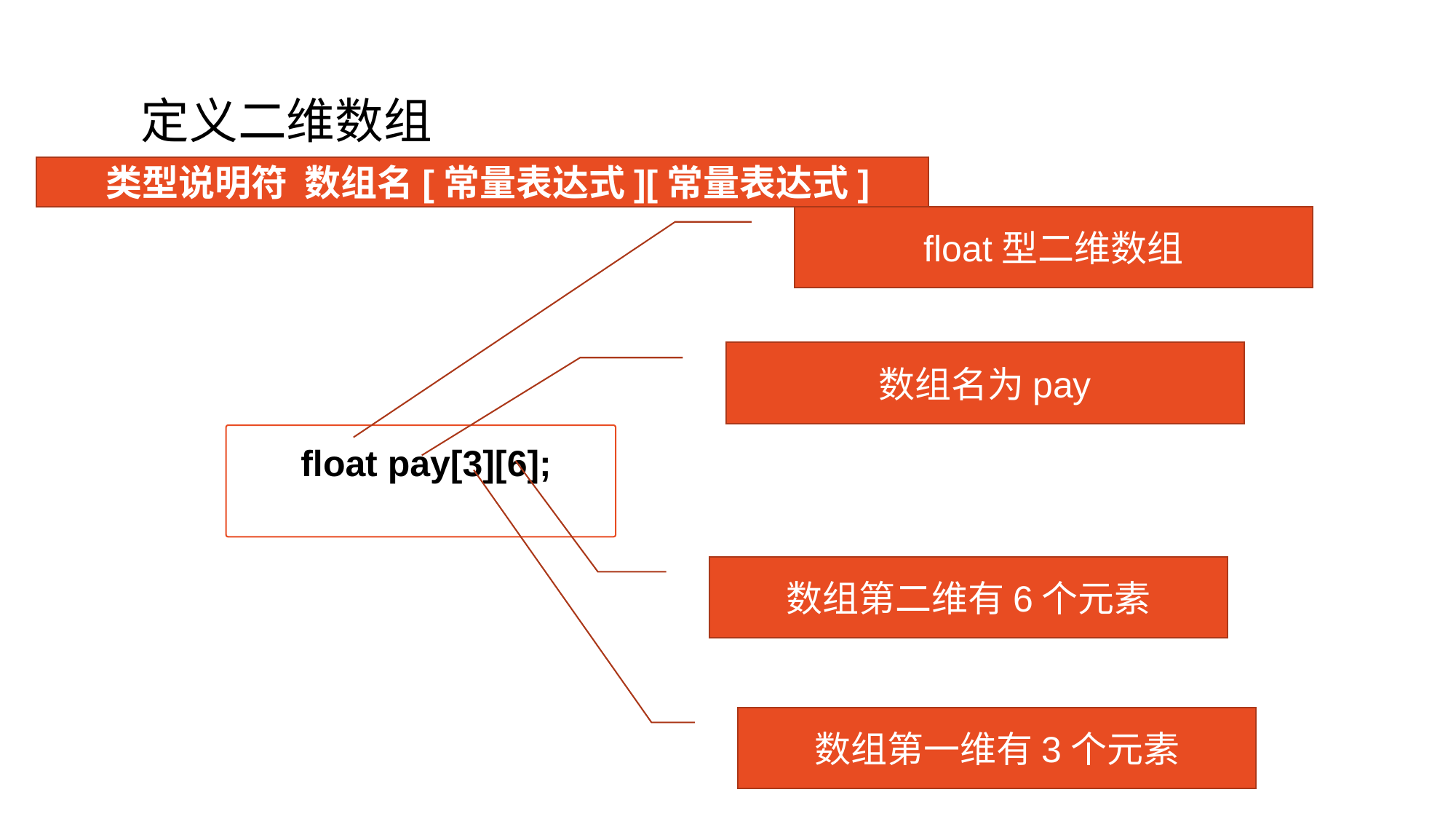

# 定义二维数组
类型说明符  数组名[常量表达式][常量表达式]
float型二维数组
数组名为pay
float pay[3][6];
数组第二维有6个元素
数组第一维有3个元素